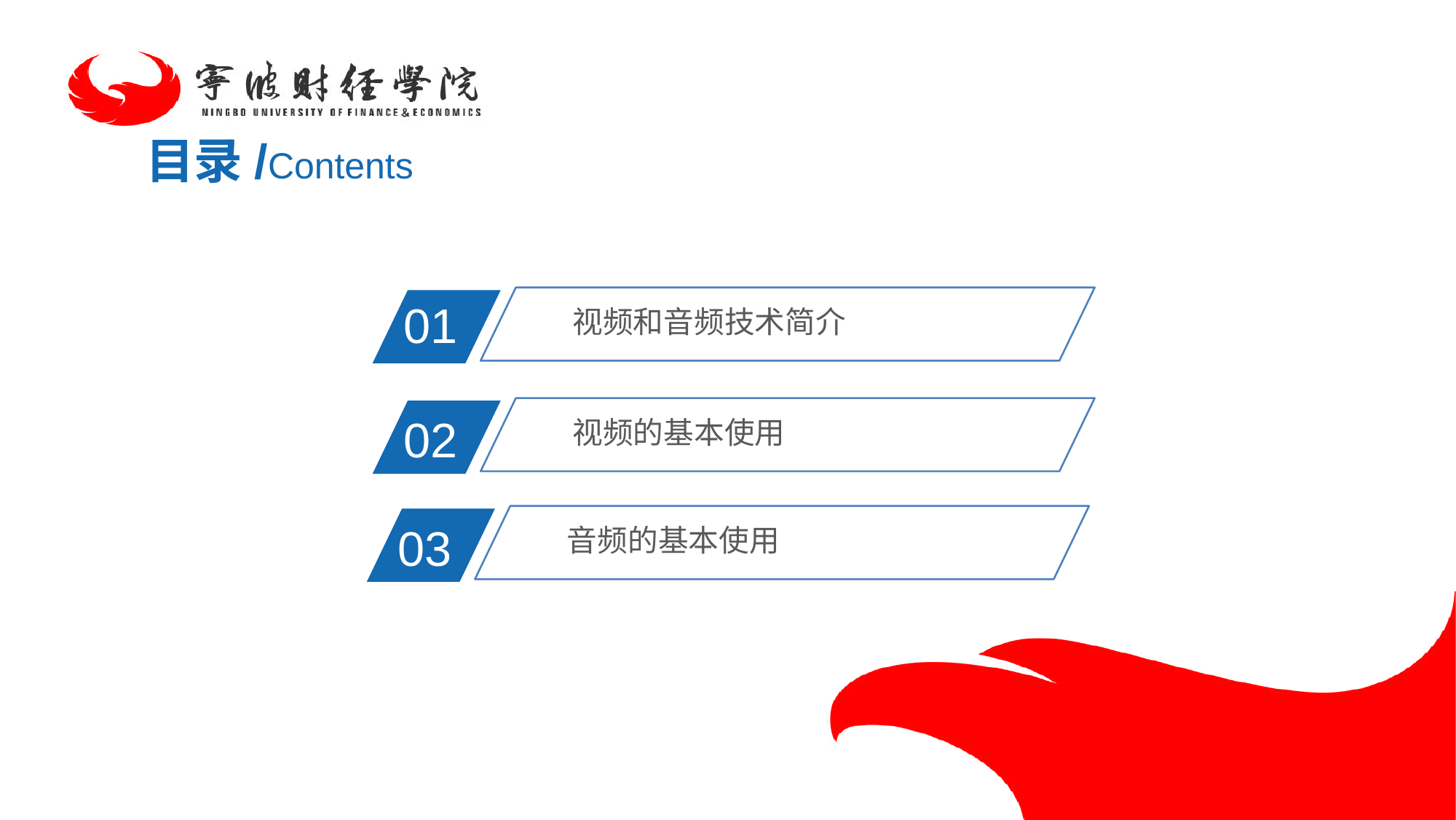

目录/Contents

视频和音频技术简介
01

视频的基本使用

02

音频的基本使用

03